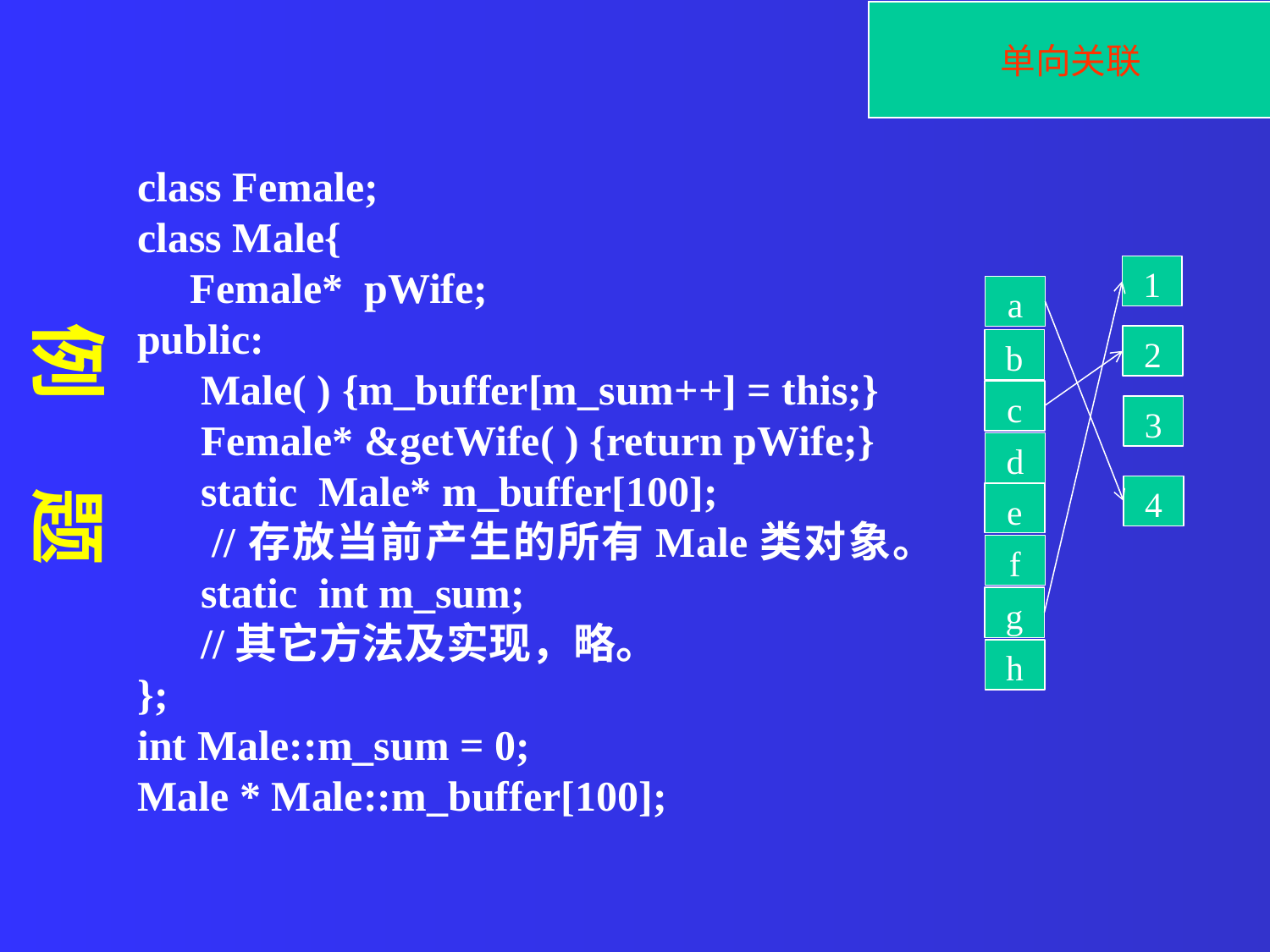

单向关联
          例     题
class Female;
class Male{
     Female*  pWife;
public:
      Male( ) {m_buffer[m_sum++] = this;}
      Female* &getWife( ) {return pWife;}
      static  Male* m_buffer[100];
      //存放当前产生的所有Male类对象。
      static  int m_sum;
      //其它方法及实现，略。
};
int Male::m_sum = 0;
Male * Male::m_buffer[100];
1
a
2
b
c
3
d
4
e
f
g
h